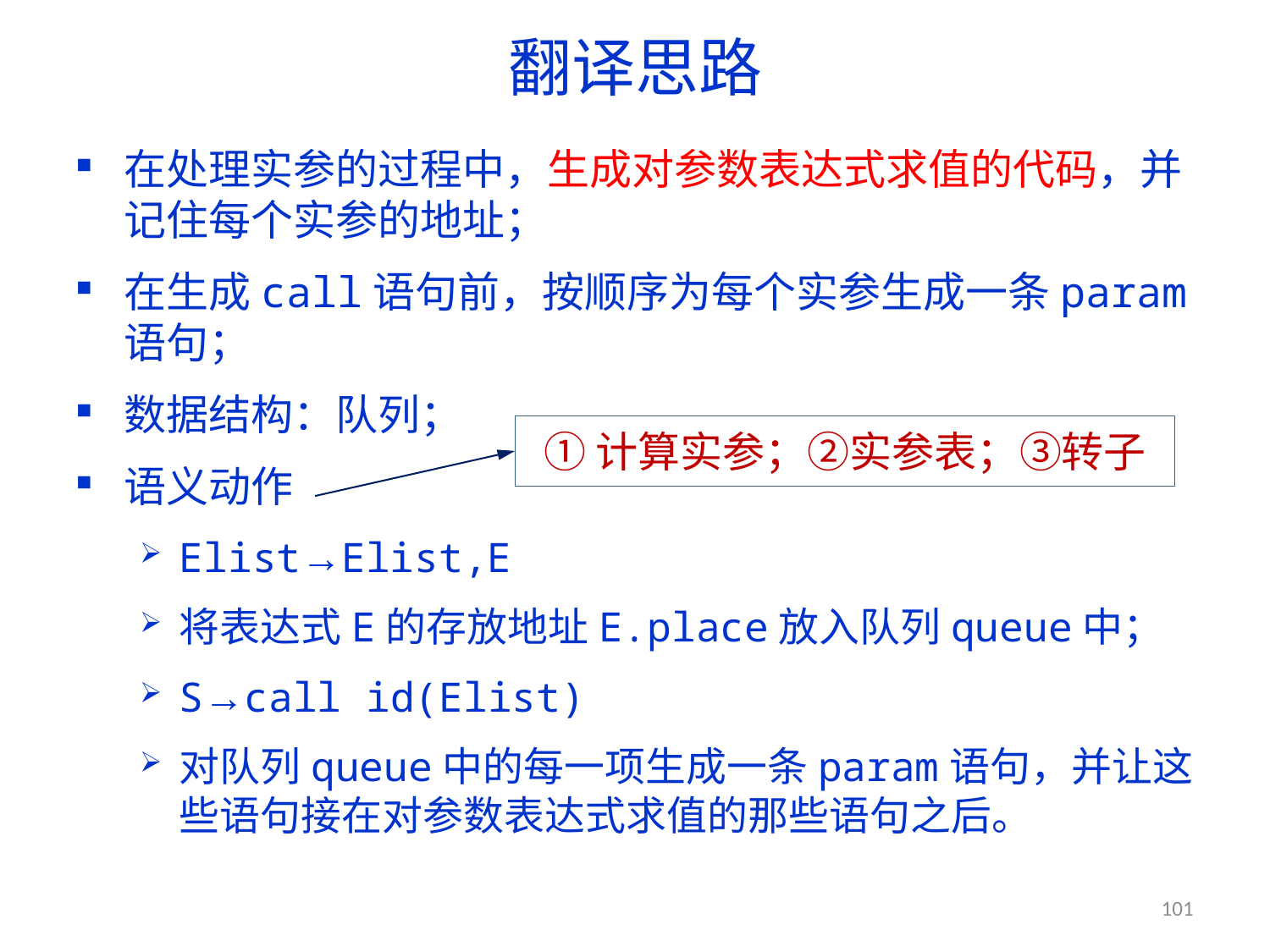

# 翻译思路
在处理实参的过程中，生成对参数表达式求值的代码，并记住每个实参的地址；
在生成call语句前，按顺序为每个实参生成一条param语句；
数据结构：队列；
语义动作
Elist→Elist,E
将表达式E的存放地址E.place放入队列queue中；
S→call id(Elist)
对队列queue中的每一项生成一条param语句，并让这些语句接在对参数表达式求值的那些语句之后。
①计算实参；②实参表；③转子
101